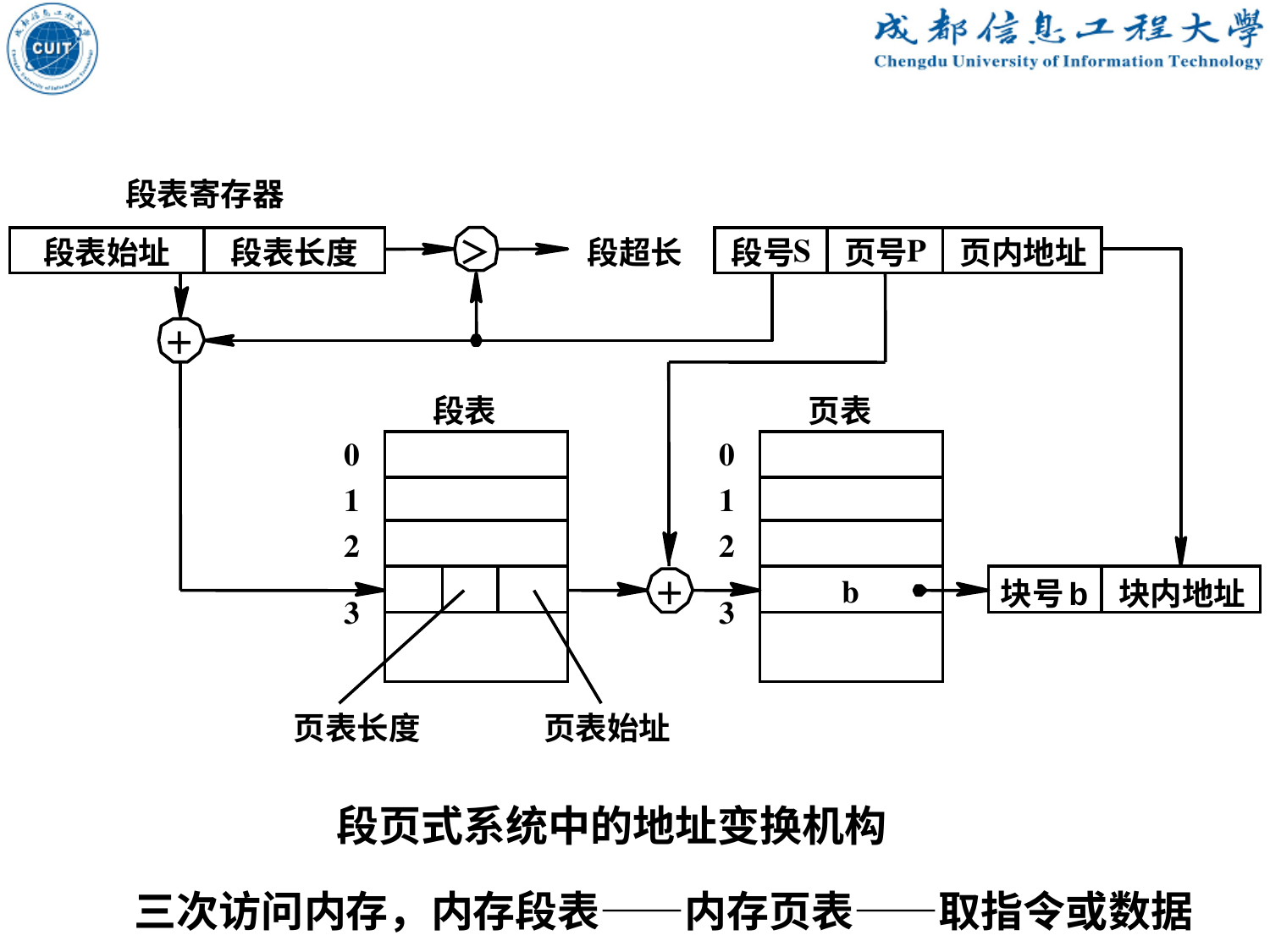

段表寄存器

S
P
段表始址
段表长度
＞
段超长
段号
页号
页内地址

＋

段表
页表

0
0

1
1

2
2

b

＋
块号
b
块内地址

3
3

页表长度
页表始址
 段页式系统中的地址变换机构
三次访问内存，内存段表——内存页表——取指令或数据